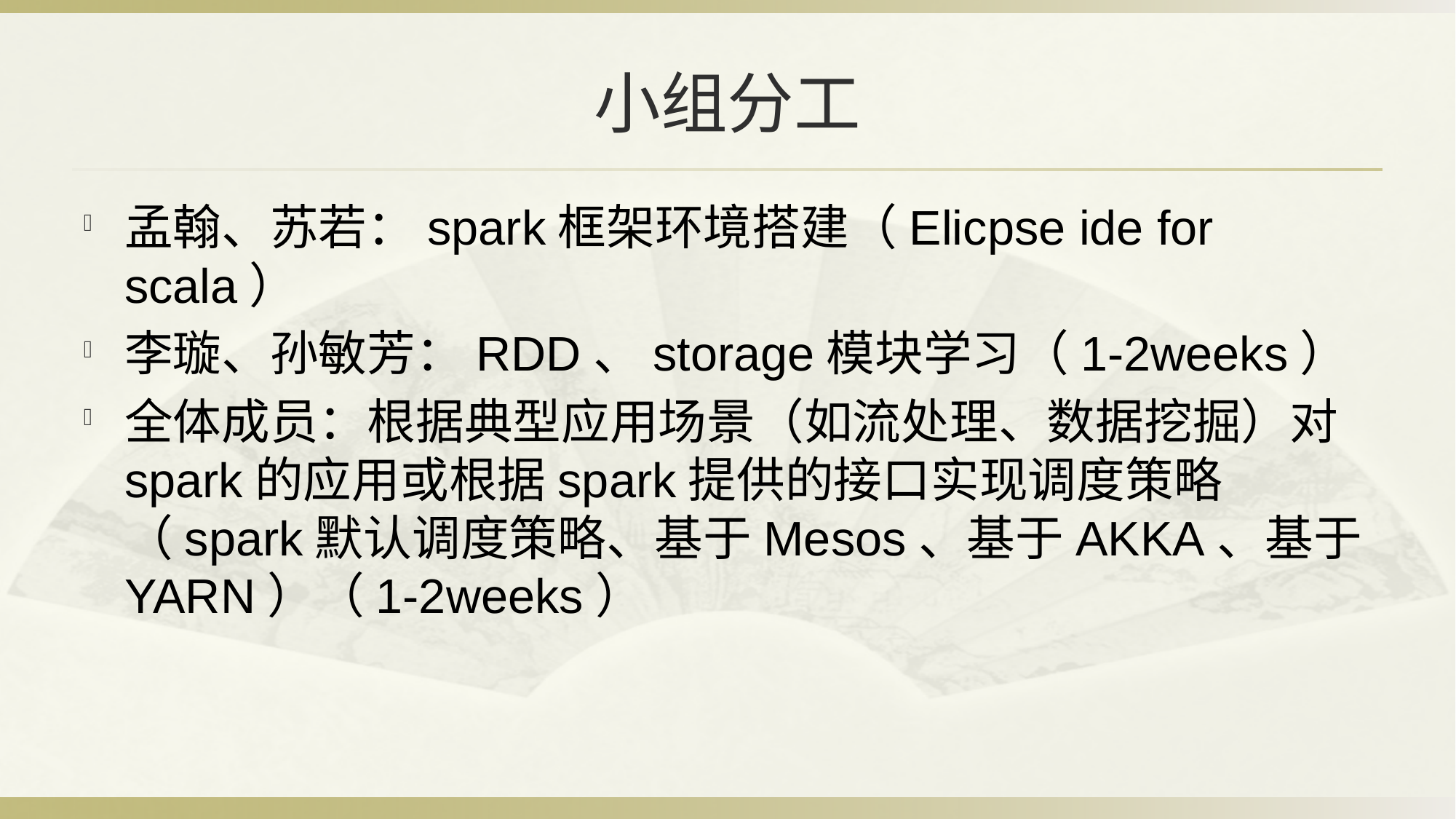

# 小组分工
孟翰、苏若：spark框架环境搭建（Elicpse ide for scala）
李璇、孙敏芳：RDD、storage模块学习（1-2weeks）
全体成员：根据典型应用场景（如流处理、数据挖掘）对spark的应用或根据spark提供的接口实现调度策略（spark默认调度策略、基于Mesos、基于AKKA、基于YARN）（1-2weeks）